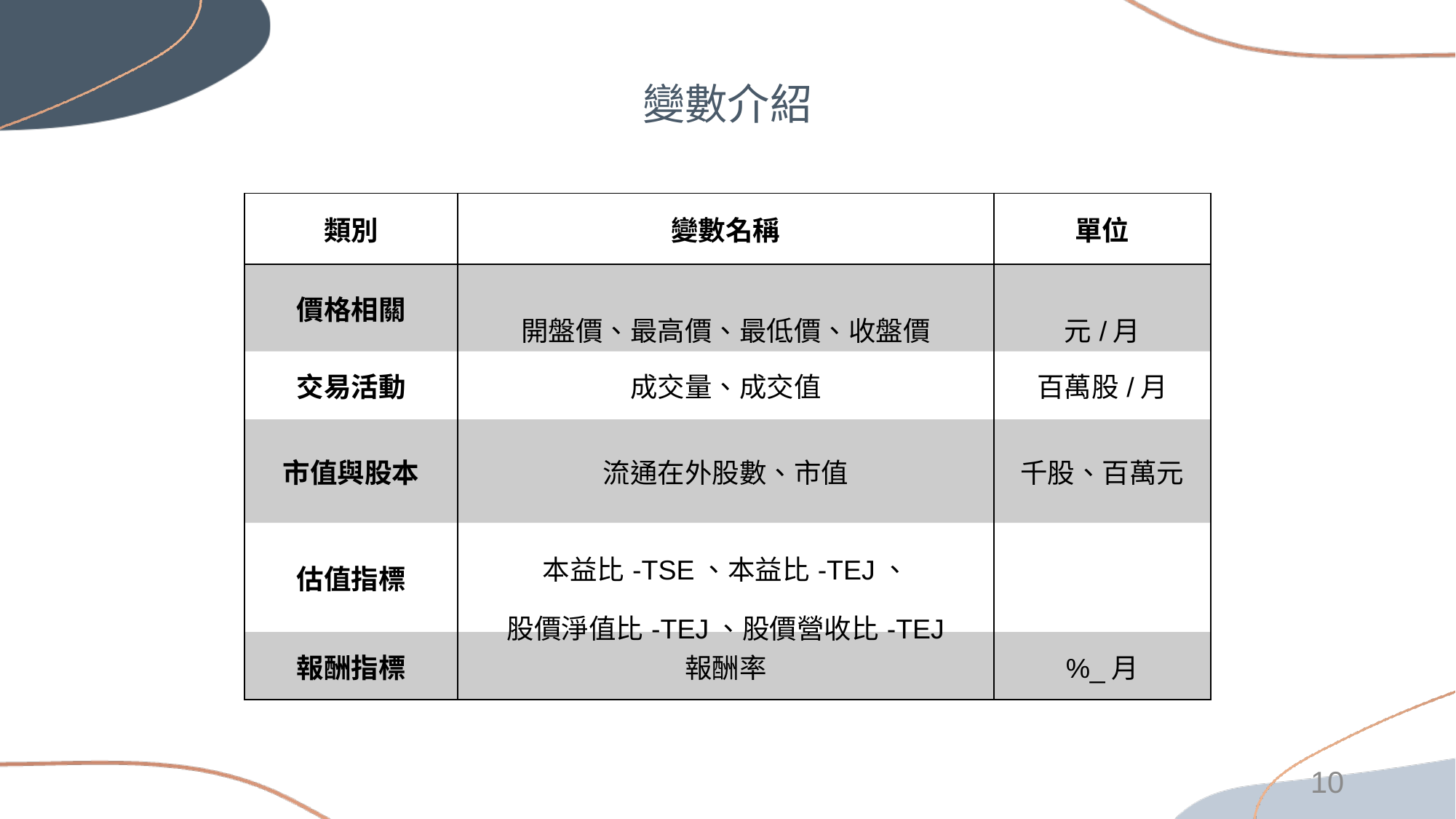

變數介紹
| 類別 | 變數名稱 | 單位 |
| --- | --- | --- |
| 價格相關 | 開盤價、最高價、最低價、收盤價 | 元/月 |
| 交易活動 | 成交量、成交值 | 百萬股/月 |
| 市值與股本 | 流通在外股數、市值 | 千股、百萬元 |
| 估值指標 | 本益比-TSE、本益比-TEJ、 股價淨值比-TEJ、股價營收比-TEJ |  |
| 報酬指標 | 報酬率 | %\_月 |
10